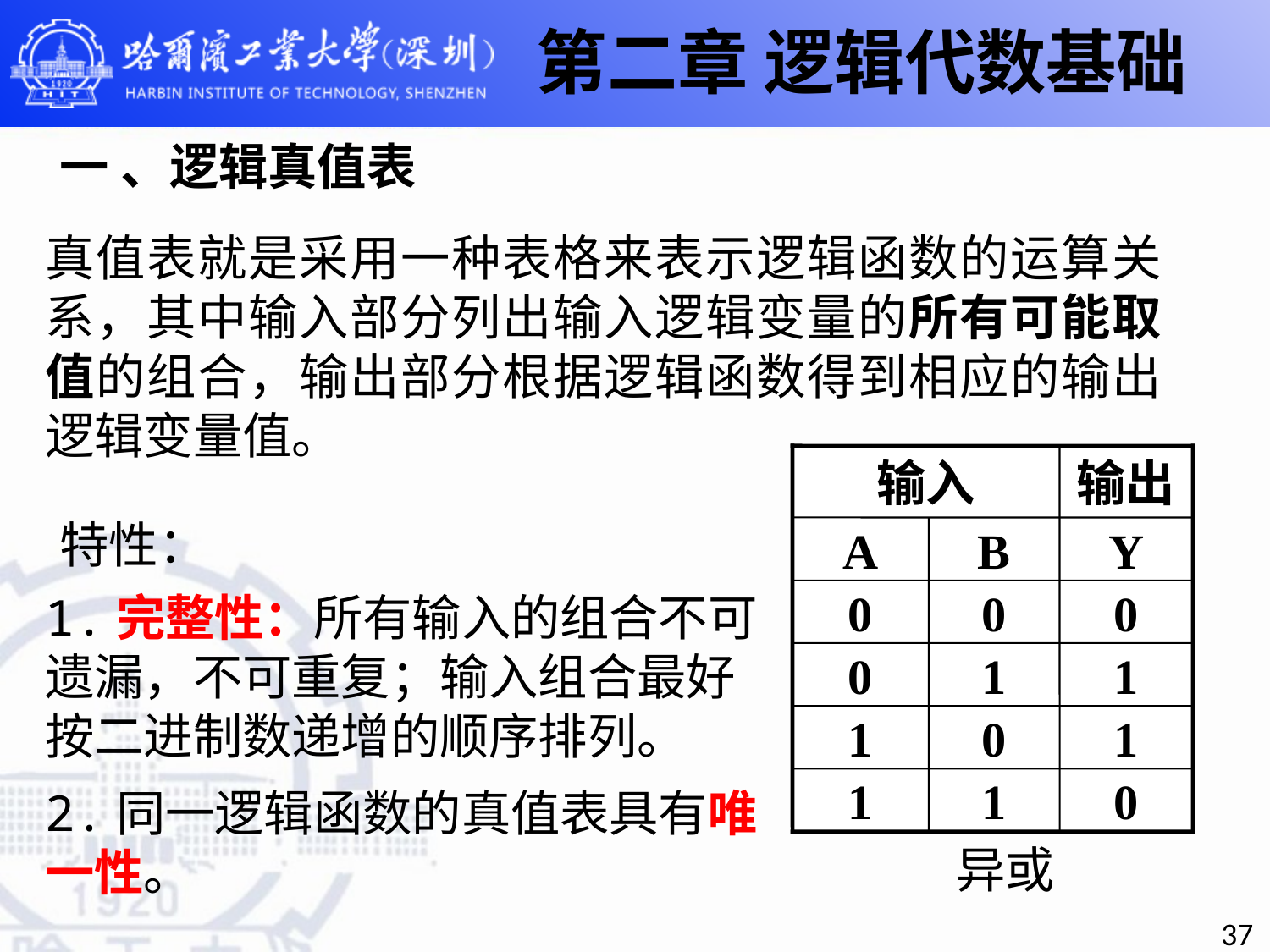

第二章 逻辑代数基础
一 、逻辑真值表
真值表就是采用一种表格来表示逻辑函数的运算关系，其中输入部分列出输入逻辑变量的所有可能取值的组合，输出部分根据逻辑函数得到相应的输出逻辑变量值。
输入

输出

A

B

Y
0

0
0
0

1
1
1

0
1
1

1
0

特性：
1.完整性：所有输入的组合不可遗漏，不可重复；输入组合最好按二进制数递增的顺序排列。
2.同一逻辑函数的真值表具有唯一性。
异或